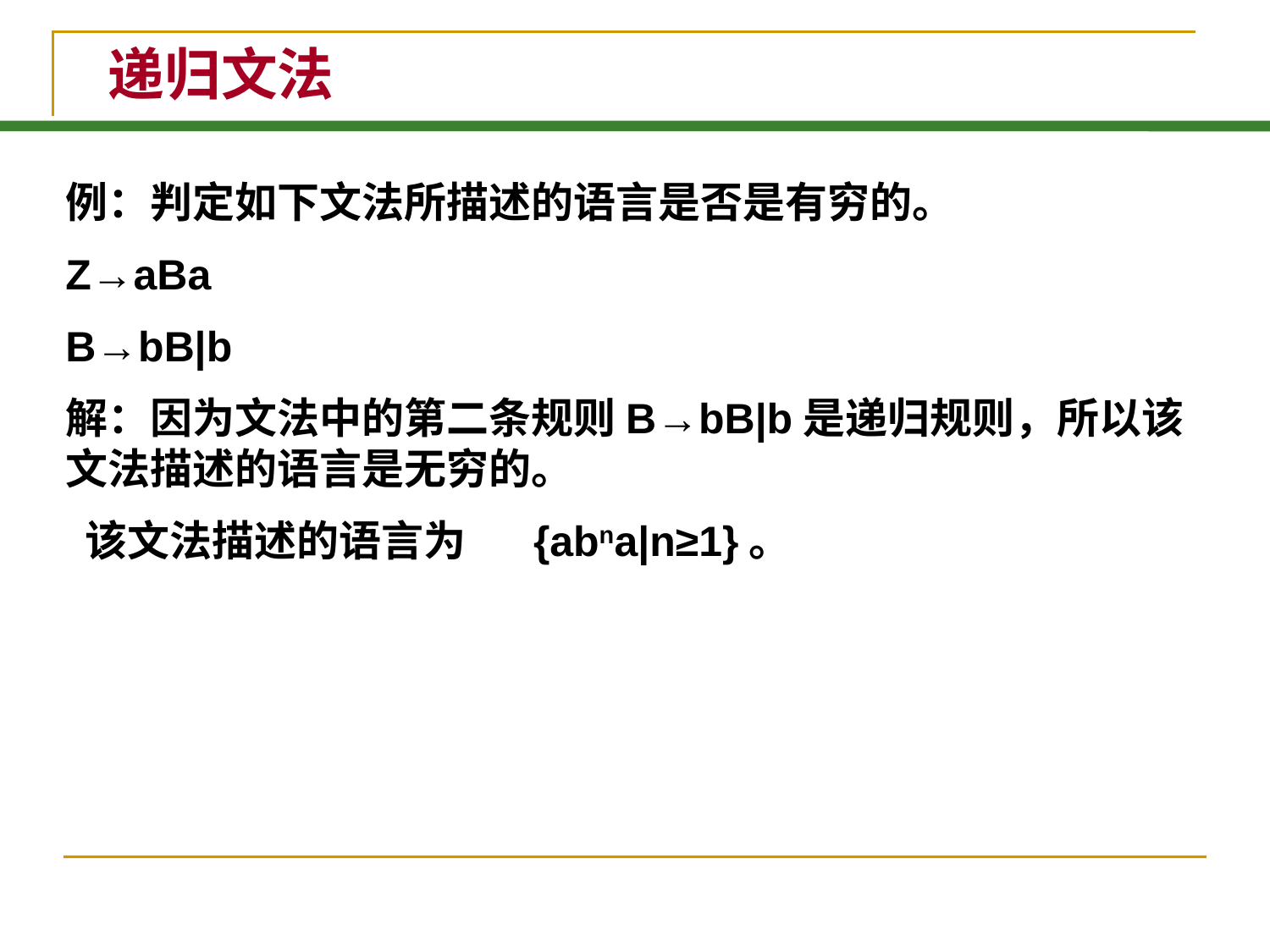

# 递归文法

例：判定如下文法所描述的语言是否是有穷的。
Z→aBa
B→bB|b
解：因为文法中的第二条规则B→bB|b是递归规则，所以该   文法描述的语言是无穷的。
 该文法描述的语言为      {abna|n≥1}。
43